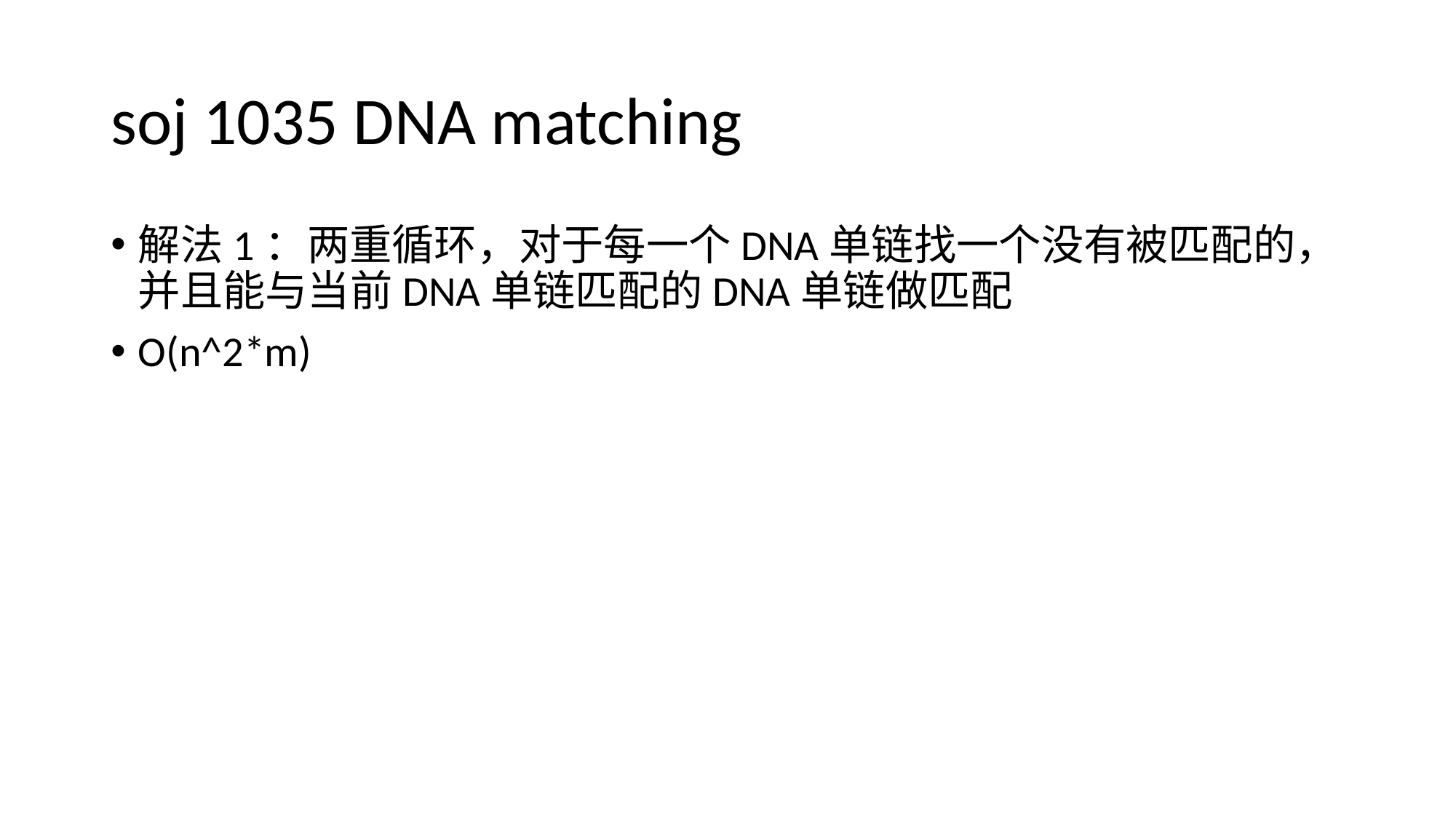

# soj 1035 DNA matching
解法1：两重循环，对于每一个DNA单链找一个没有被匹配的，并且能与当前DNA单链匹配的DNA单链做匹配
O(n^2*m)